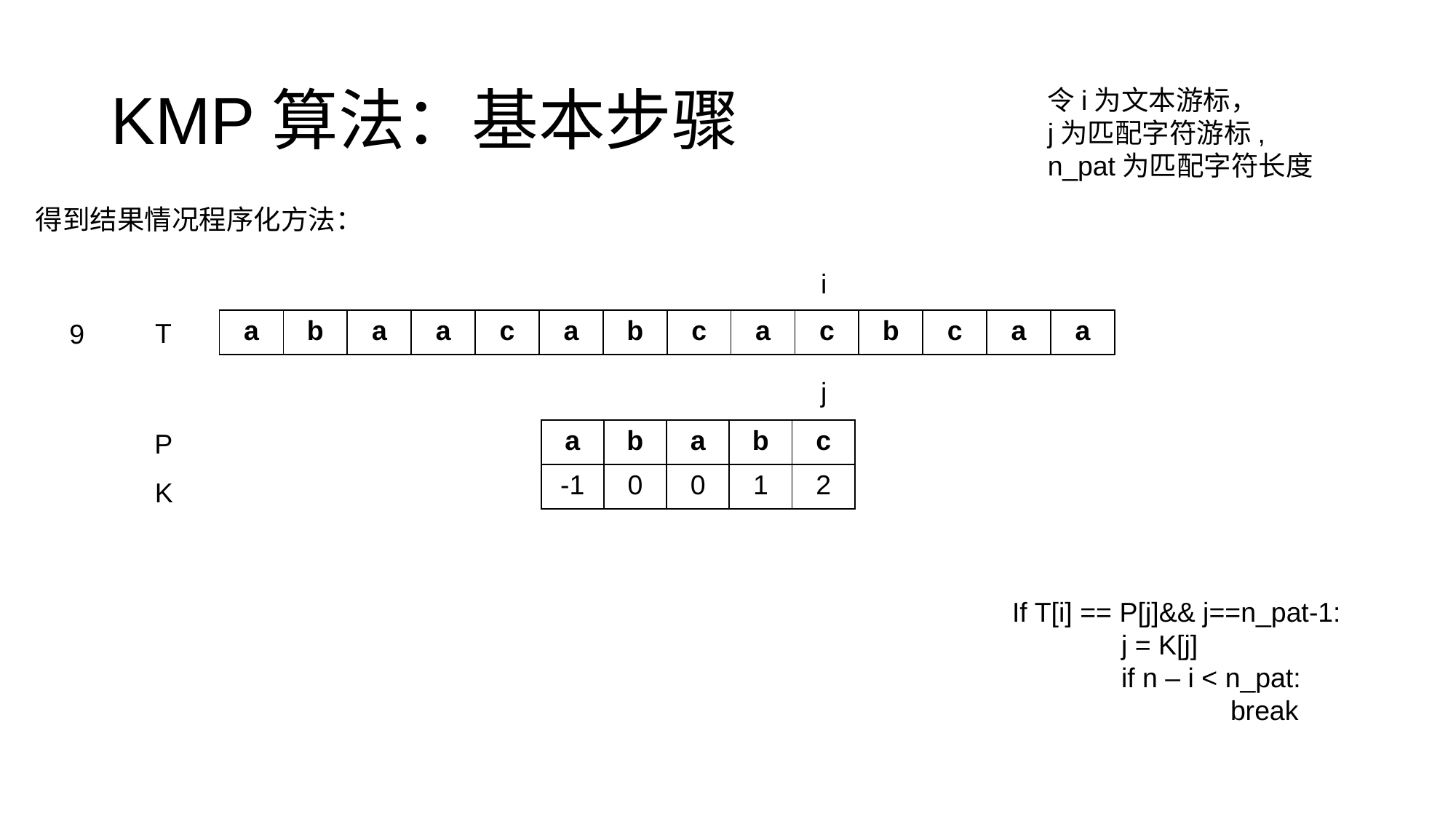

# KMP算法：基本步骤
令i为文本游标，
j为匹配字符游标,
n_pat为匹配字符长度
得到结果情况程序化方法：
i
T
| a | b | a | a | c | a | b | c | a | c | b | c | a | a |
| --- | --- | --- | --- | --- | --- | --- | --- | --- | --- | --- | --- | --- | --- |
9
j
| a | b | a | b | c |
| --- | --- | --- | --- | --- |
| -1 | 0 | 0 | 1 | 2 |
P
K
If T[i] == P[j]&& j==n_pat-1:
	j = K[j]
	if n – i < n_pat:
		break